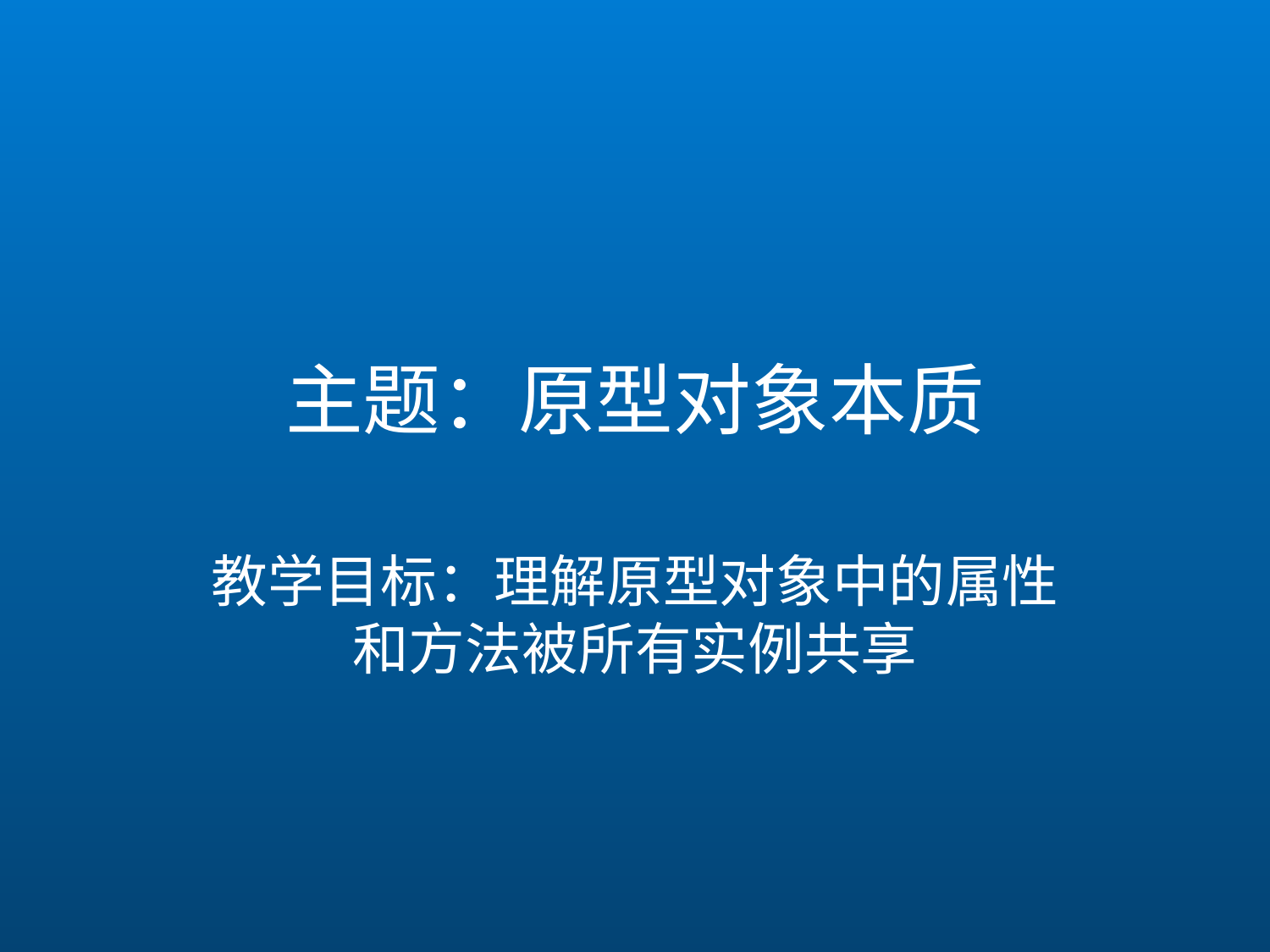

# 主题：原型对象本质
教学目标：理解原型对象中的属性和方法被所有实例共享